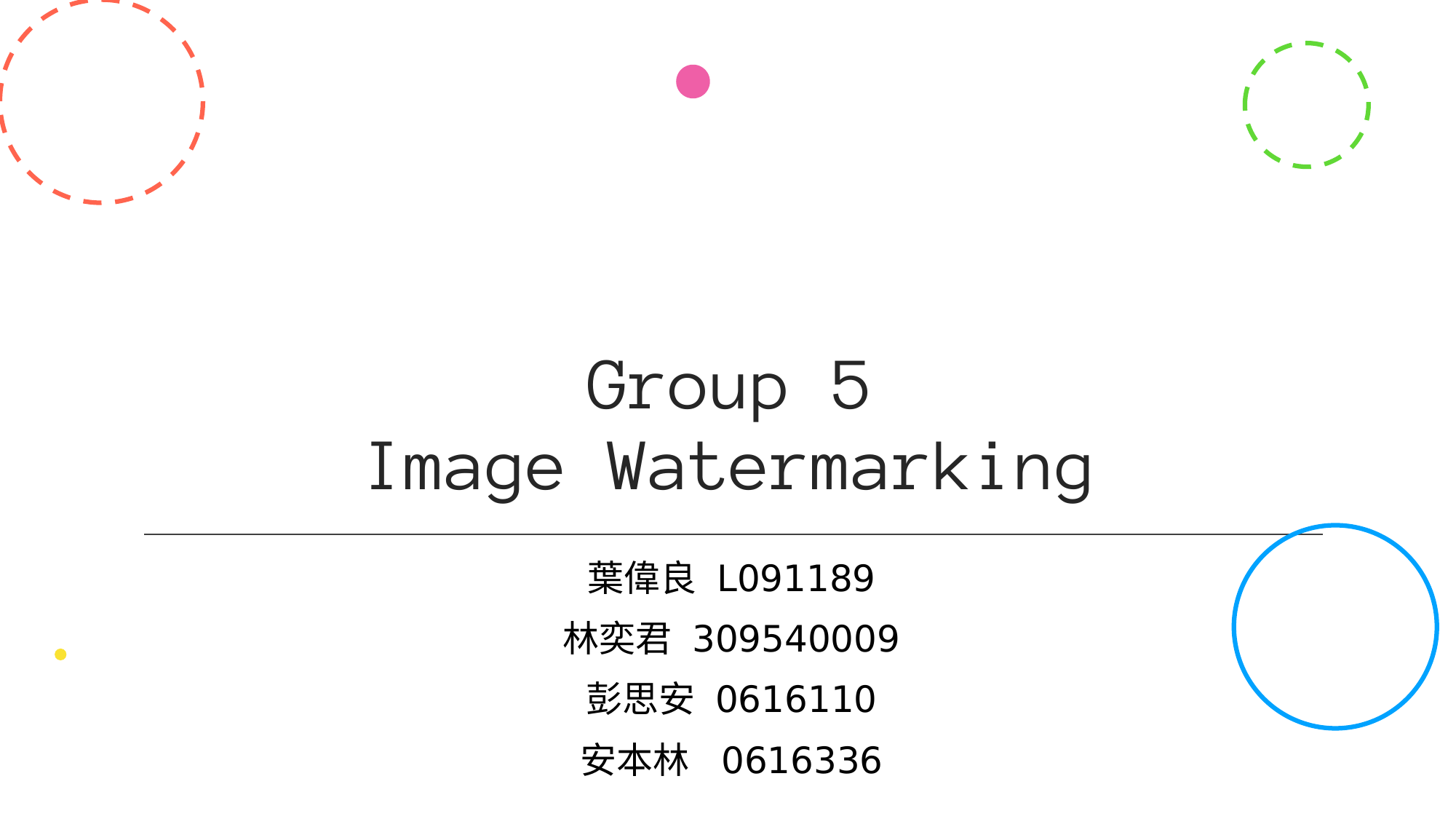

# Group 5 Image Watermarking
葉偉良 L091189
林奕君 309540009
彭思安 0616110
安本林  0616336